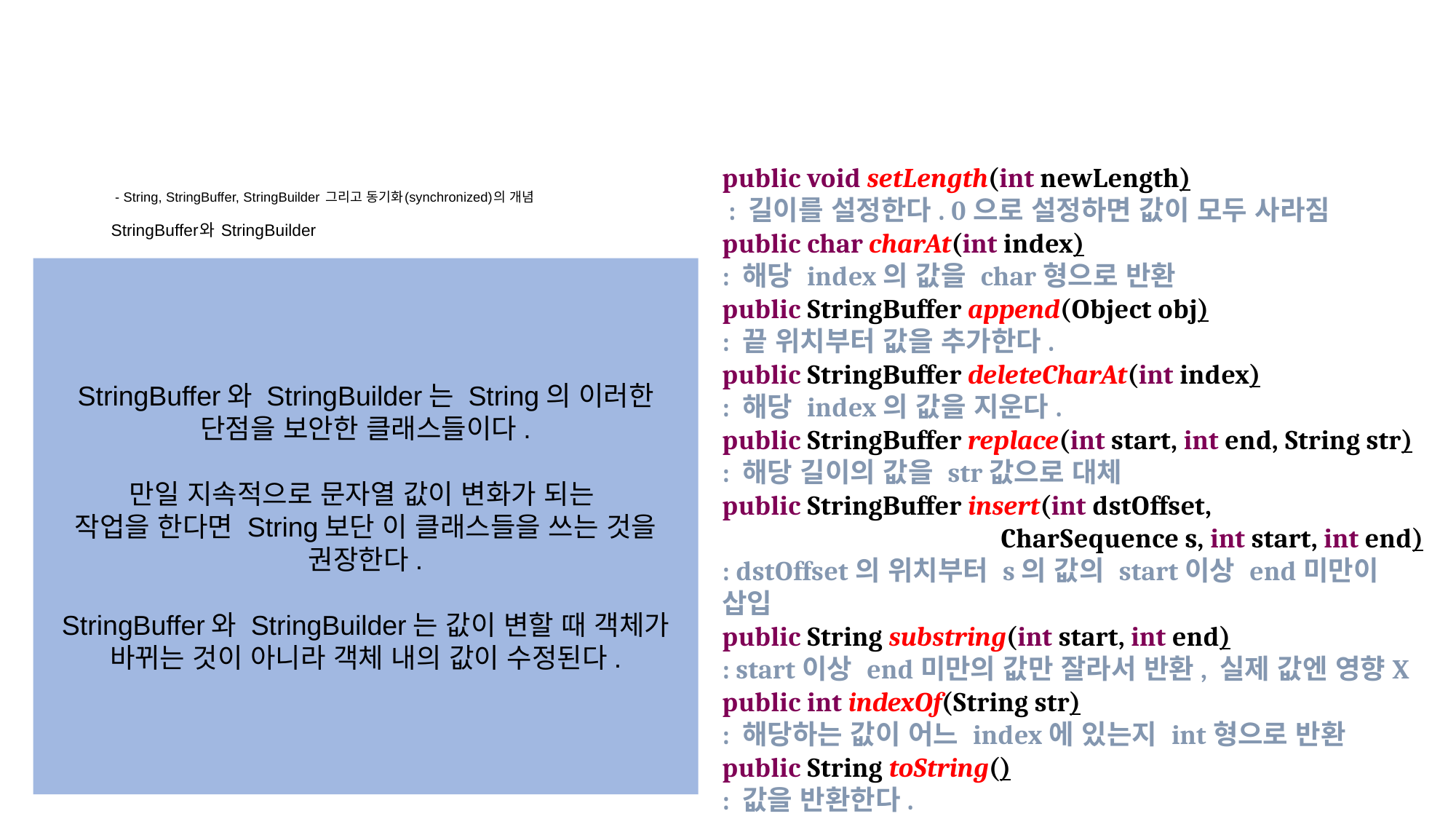

# - String, StringBuffer, StringBuilder 그리고 동기화(synchronized)의 개념 StringBuffer와 StringBuilder
public void setLength(int newLength)
 : 길이를 설정한다. 0으로 설정하면 값이 모두 사라짐
public char charAt(int index)
: 해당 index의 값을 char형으로 반환
public StringBuffer append(Object obj)
: 끝 위치부터 값을 추가한다.
public StringBuffer deleteCharAt(int index)
: 해당 index의 값을 지운다.
public StringBuffer replace(int start, int end, String str)
: 해당 길이의 값을 str값으로 대체
public StringBuffer insert(int dstOffset,
		          CharSequence s, int start, int end)
: dstOffset의 위치부터 s의 값의 start이상 end미만이 삽입
public String substring(int start, int end)
: start이상 end미만의 값만 잘라서 반환, 실제 값엔 영향X
public int indexOf(String str)
: 해당하는 값이 어느 index에 있는지 int형으로 반환
public String toString()
: 값을 반환한다.
StringBuffer와 StringBuilder는 String의 이러한
단점을 보안한 클래스들이다.

만일 지속적으로 문자열 값이 변화가 되는
작업을 한다면 String보단 이 클래스들을 쓰는 것을 권장한다.

StringBuffer와 StringBuilder는 값이 변할 때 객체가 바뀌는 것이 아니라 객체 내의 값이 수정된다.